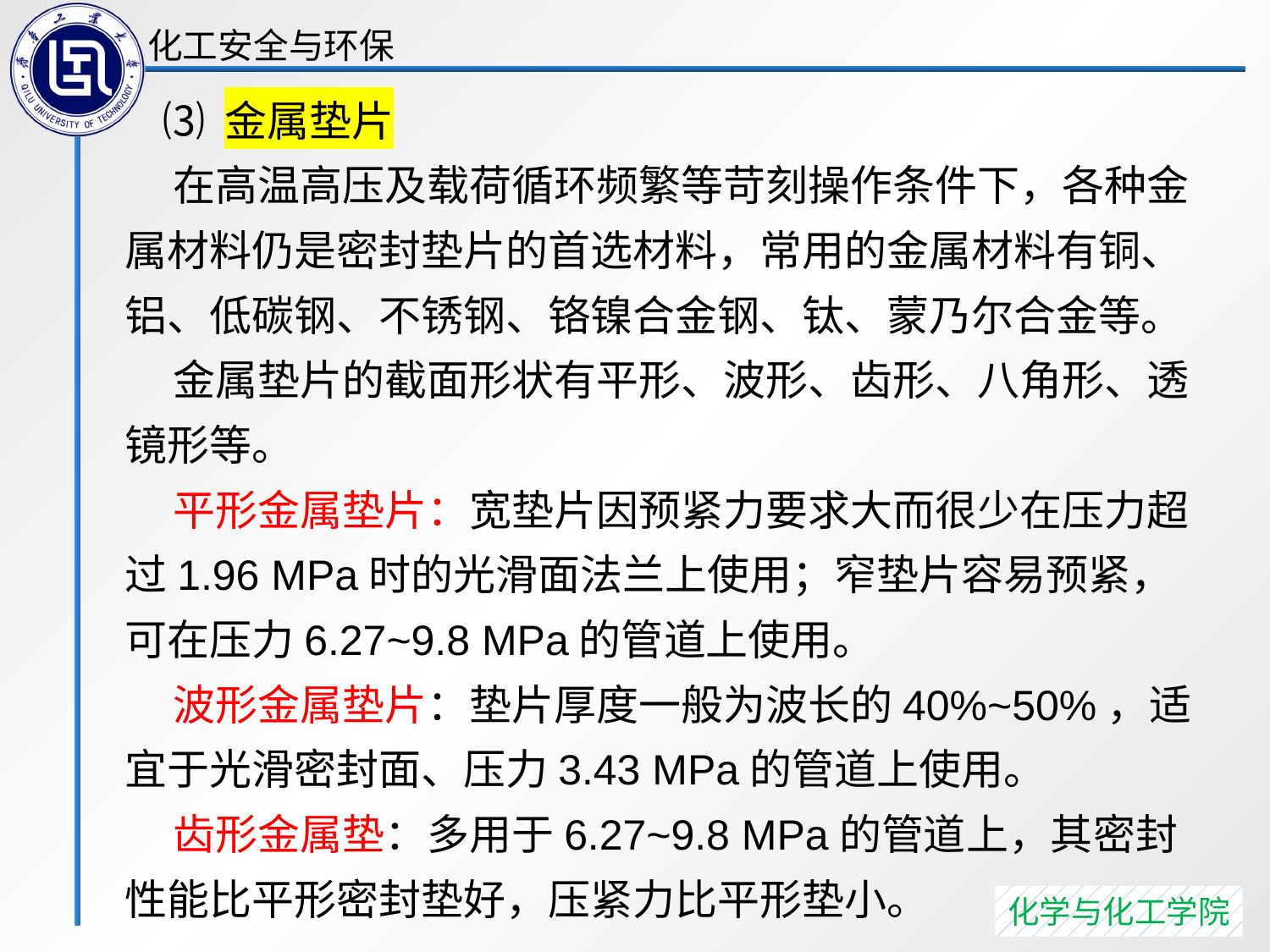

⑶ 金属垫片
    在高温高压及载荷循环频繁等苛刻操作条件下，各种金属材料仍是密封垫片的首选材料，常用的金属材料有铜、铝、低碳钢、不锈钢、铬镍合金钢、钛、蒙乃尔合金等。
    金属垫片的截面形状有平形、波形、齿形、八角形、透镜形等。
    平形金属垫片：宽垫片因预紧力要求大而很少在压力超过1.96 MPa时的光滑面法兰上使用；窄垫片容易预紧，可在压力6.27~9.8 MPa的管道上使用。
    波形金属垫片：垫片厚度一般为波长的40%~50%，适宜于光滑密封面、压力3.43 MPa的管道上使用。
    齿形金属垫：多用于6.27~9.8 MPa的管道上，其密封性能比平形密封垫好，压紧力比平形垫小。